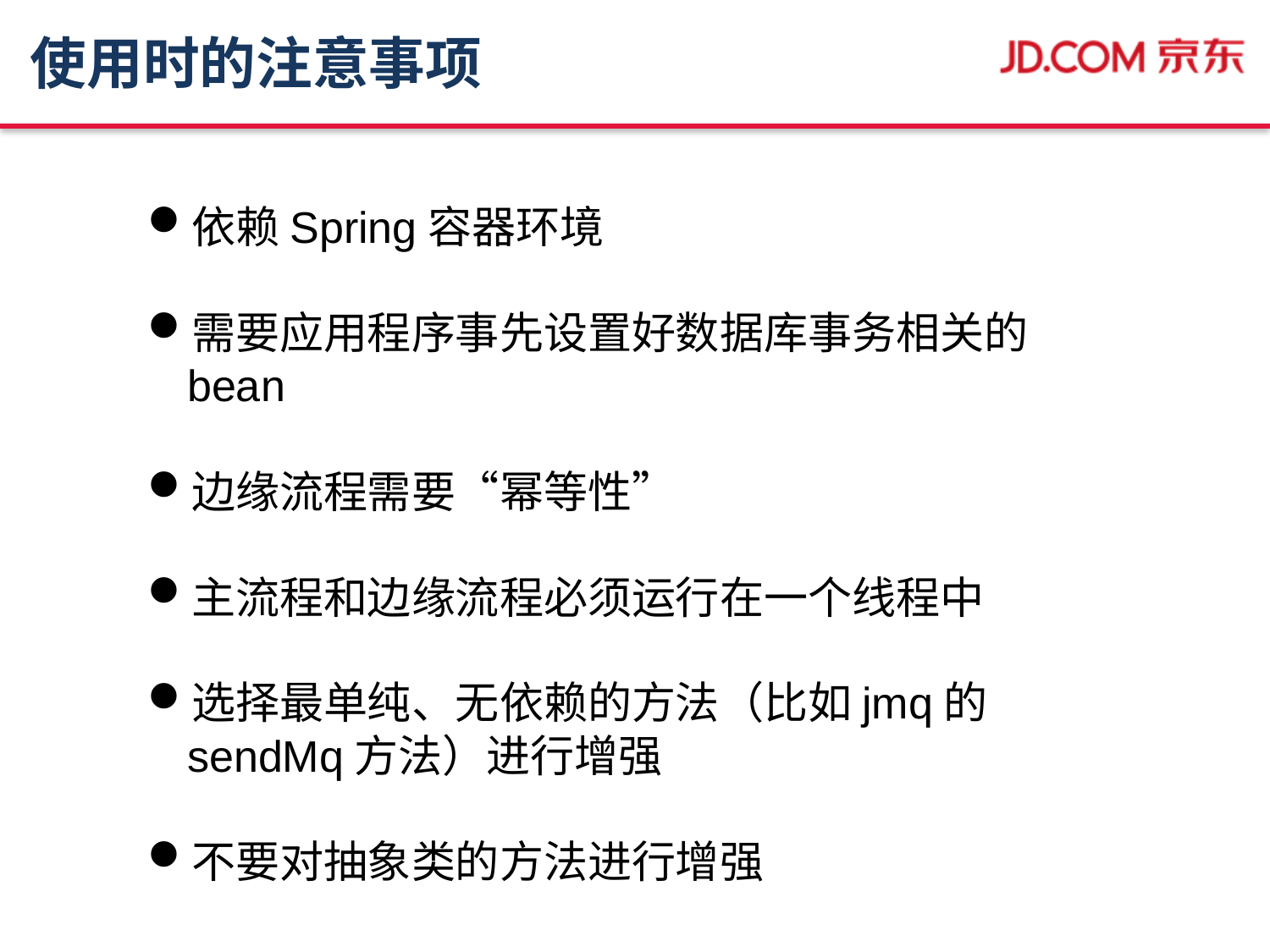

# 使用时的注意事项
依赖Spring容器环境

需要应用程序事先设置好数据库事务相关的bean

边缘流程需要“幂等性”

主流程和边缘流程必须运行在一个线程中

选择最单纯、无依赖的方法（比如jmq的sendMq方法）进行增强

不要对抽象类的方法进行增强